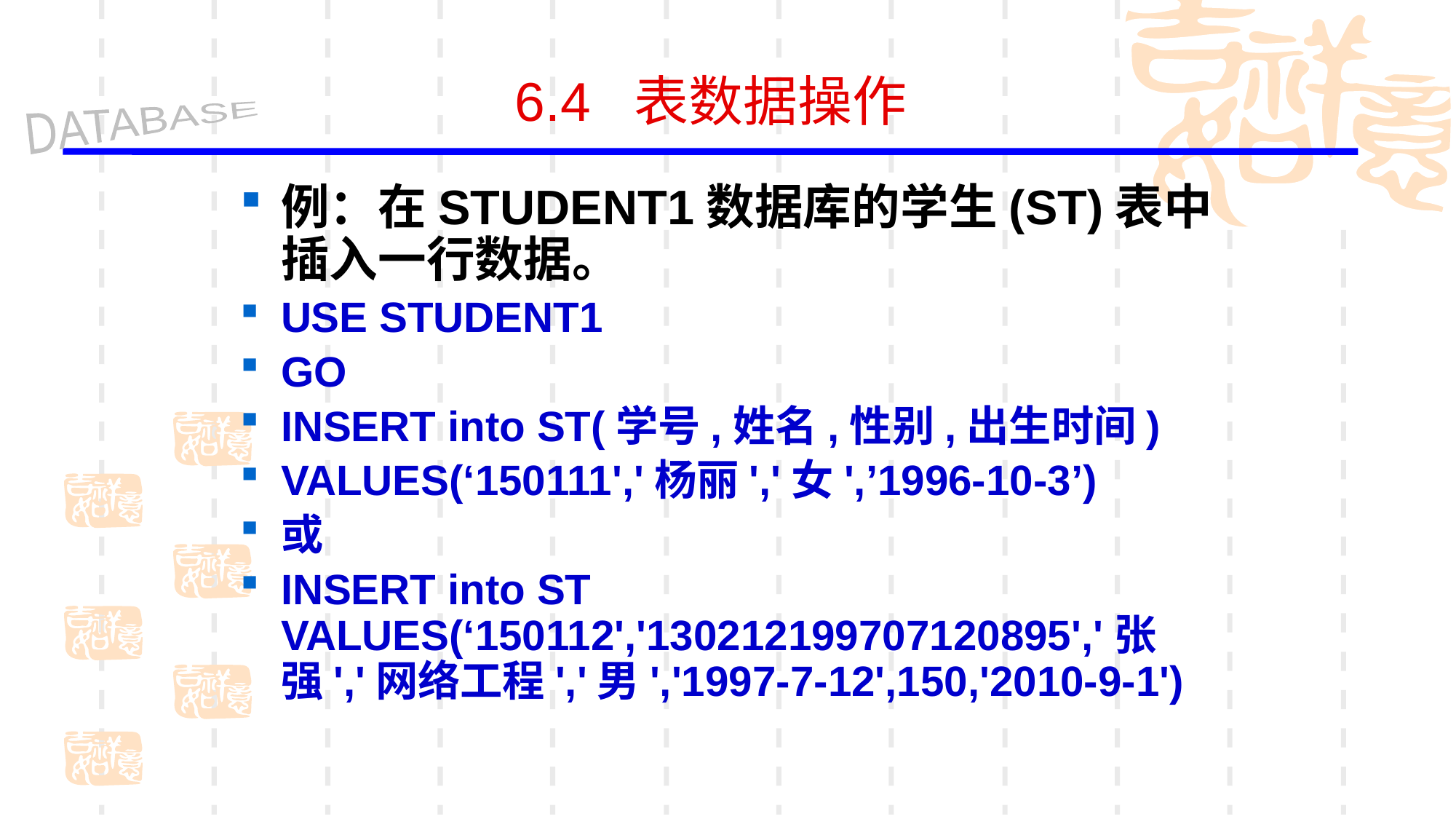

6.4  表数据操作
例：在STUDENT1数据库的学生(ST)表中插入一行数据。
USE STUDENT1
GO
INSERT into ST(学号,姓名,性别,出生时间)
VALUES(‘150111','杨丽','女',’1996-10-3’)
或
INSERT into ST VALUES(‘150112','130212199707120895','张强','网络工程','男','1997-7-12',150,'2010-9-1')